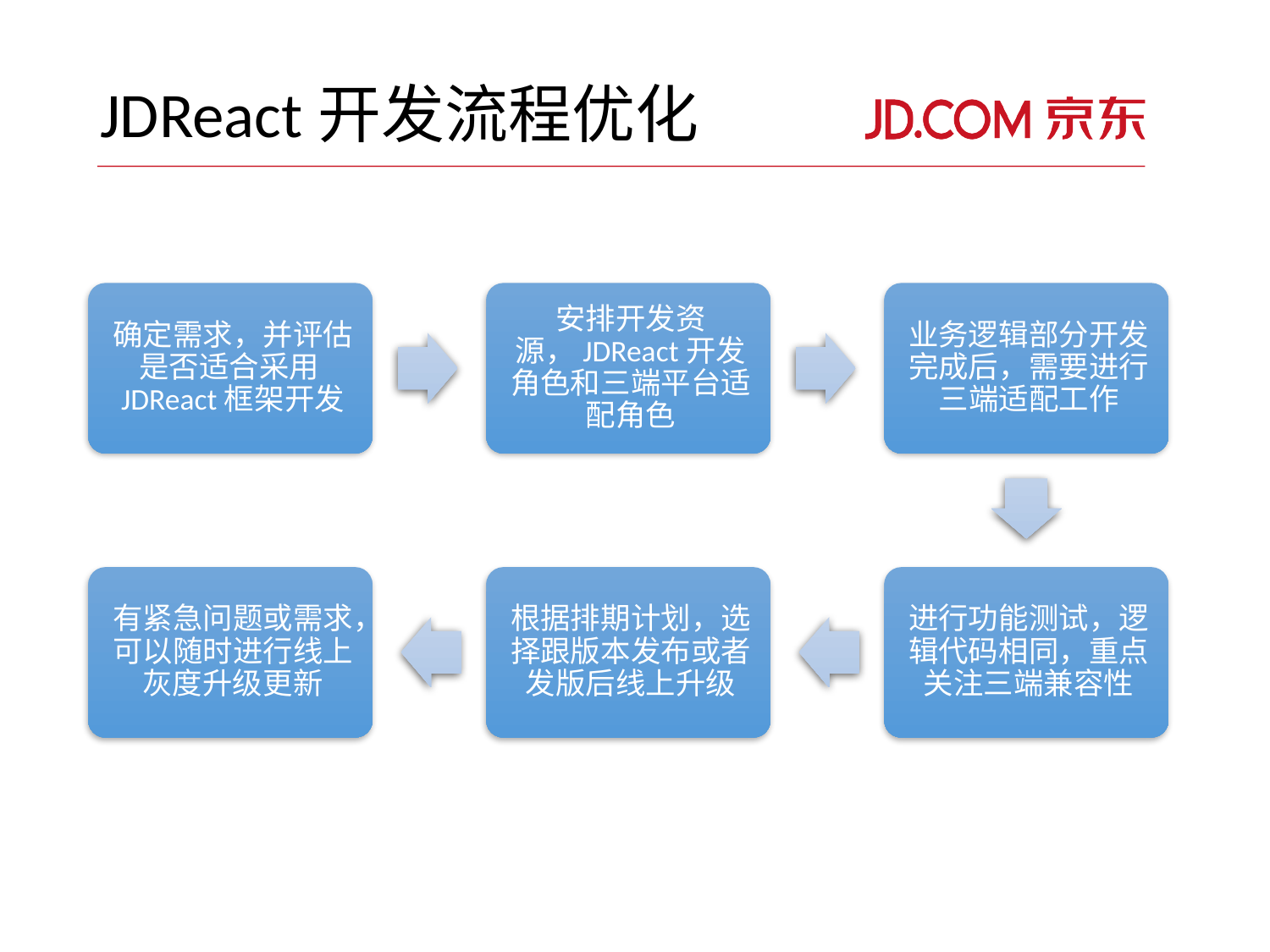

# JDReact开发流程优化
确定需求，并评估是否适合采用JDReact框架开发

安排开发资源，JDReact开发角色和三端平台适配角色

业务逻辑部分开发完成后，需要进行三端适配工作

进行功能测试，逻辑代码相同，重点关注三端兼容性

根据排期计划，选择跟版本发布或者发版后线上升级

有紧急问题或需求，可以随时进行线上灰度升级更新